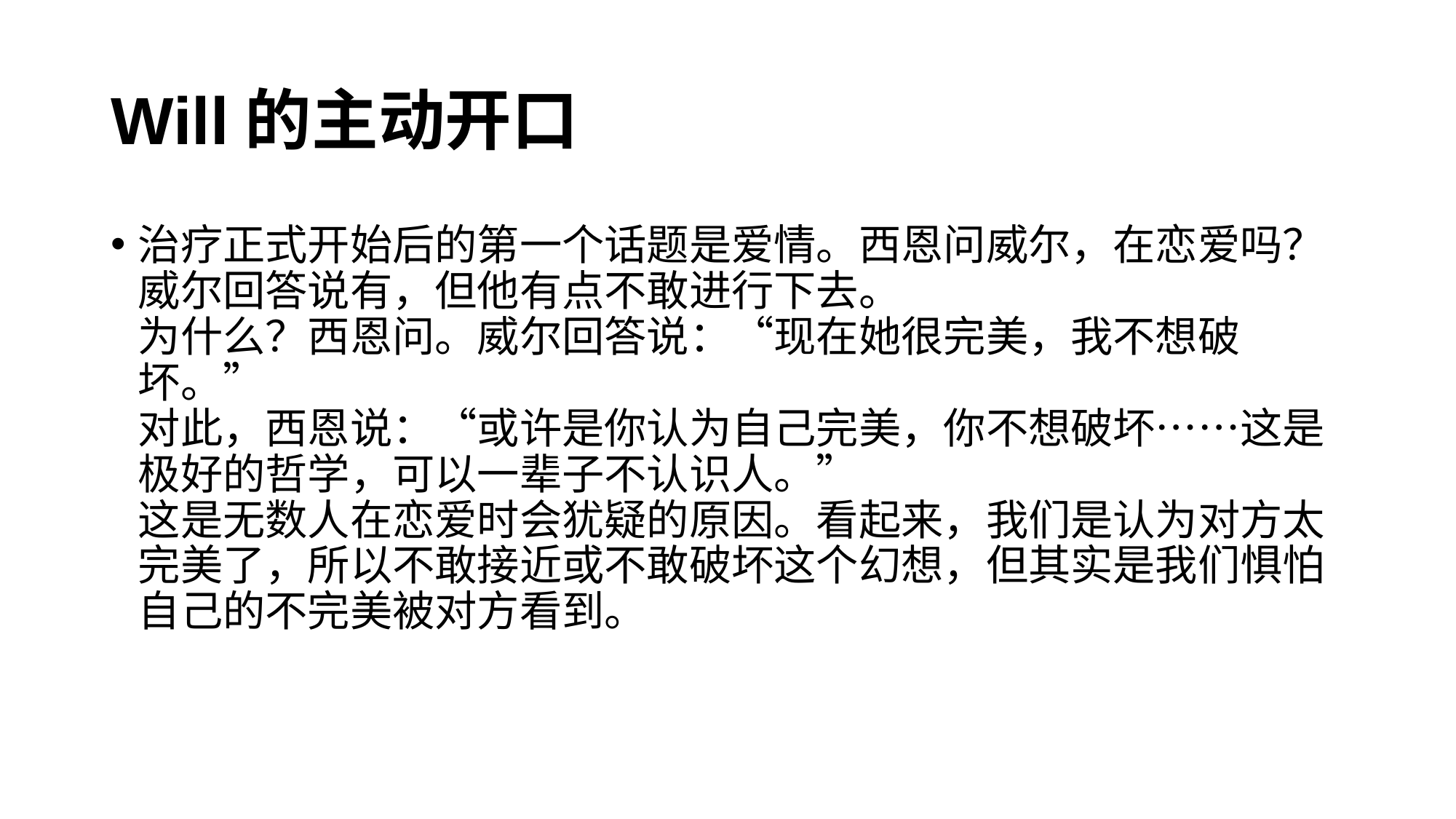

# Will的主动开口
治疗正式开始后的第一个话题是爱情。西恩问威尔，在恋爱吗？威尔回答说有，但他有点不敢进行下去。
为什么？西恩问。威尔回答说：“现在她很完美，我不想破坏。”
对此，西恩说：“或许是你认为自己完美，你不想破坏……这是极好的哲学，可以一辈子不认识人。”
这是无数人在恋爱时会犹疑的原因。看起来，我们是认为对方太完美了，所以不敢接近或不敢破坏这个幻想，但其实是我们惧怕自己的不完美被对方看到。